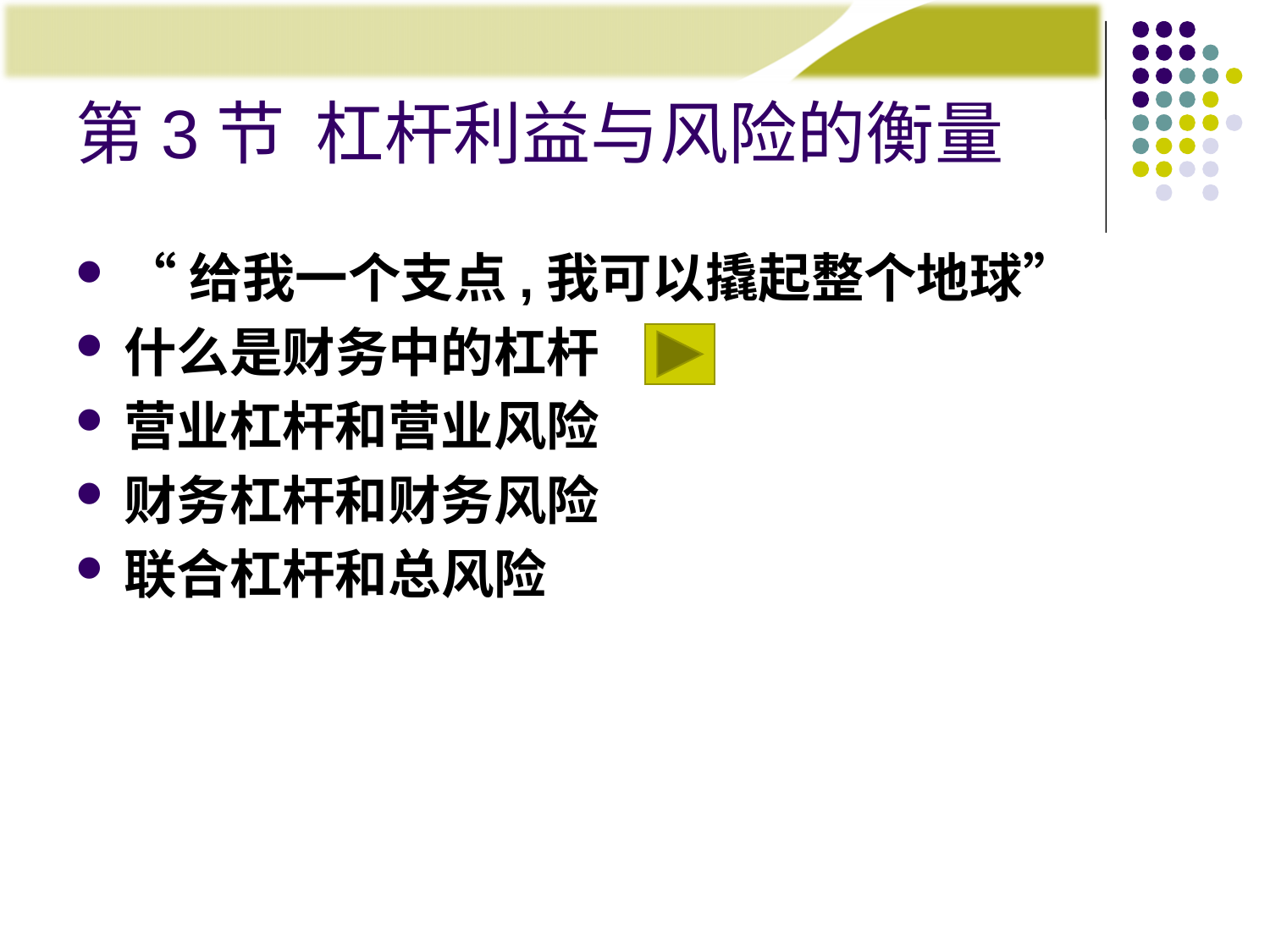

# 第3节  杠杆利益与风险的衡量
“给我一个支点,我可以撬起整个地球”
什么是财务中的杠杆
营业杠杆和营业风险
财务杠杆和财务风险
联合杠杆和总风险